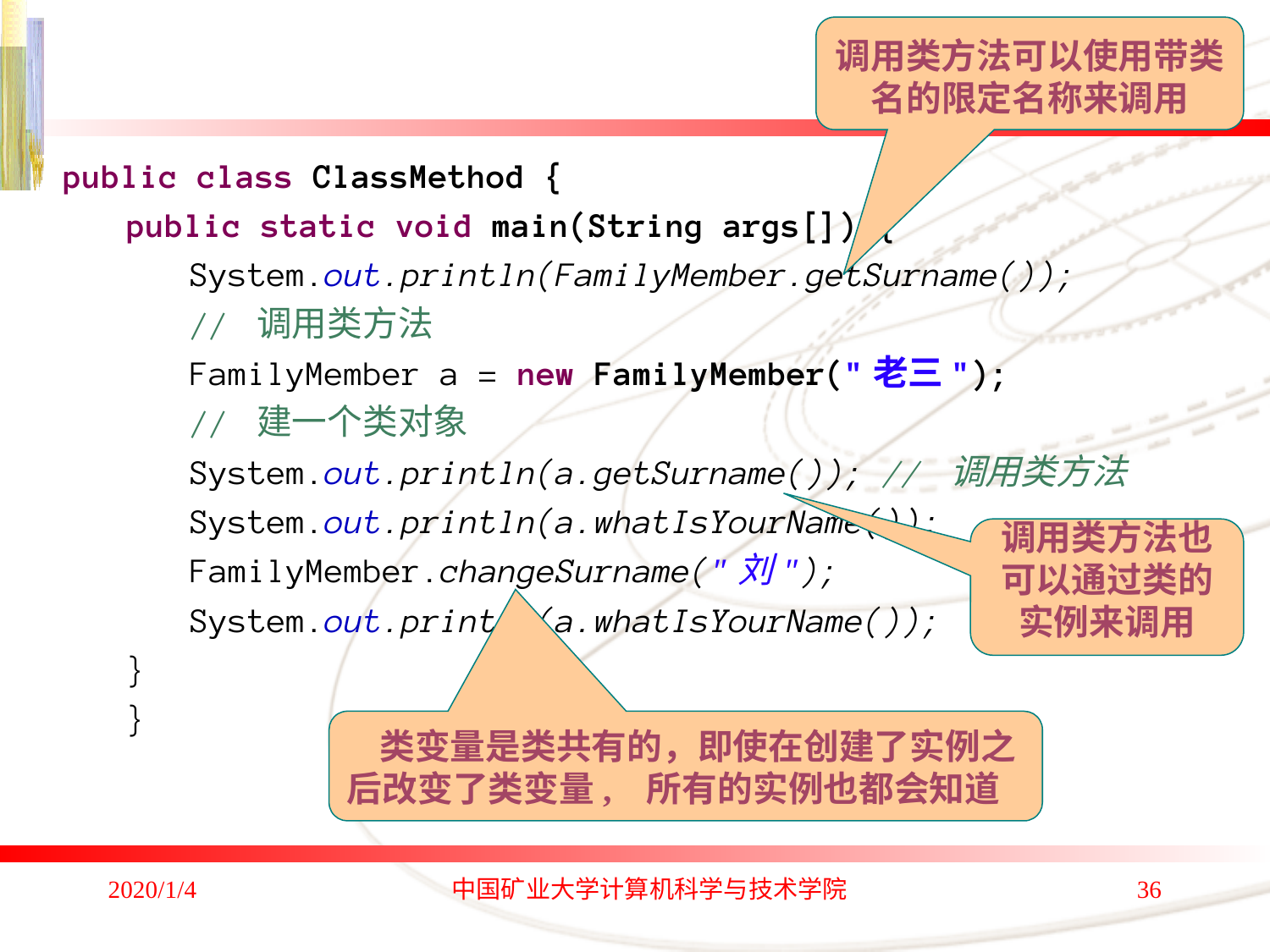

调用类方法可以使用带类名的限定名称来调用
public class ClassMethod {
public static void main(String args[]) {
System.out.println(FamilyMember.getSurname());
// 调用类方法
FamilyMember a = new FamilyMember("老三");
// 建一个类对象
System.out.println(a.getSurname()); // 调用类方法
System.out.println(a.whatIsYourName());
FamilyMember.changeSurname("刘");
System.out.println(a.whatIsYourName());
}
}
调用类方法也可以通过类的实例来调用
   类变量是类共有的，即使在创建了实例之后改变了类变量,   所有的实例也都会知道
2020/1/4
中国矿业大学计算机科学与技术学院
36